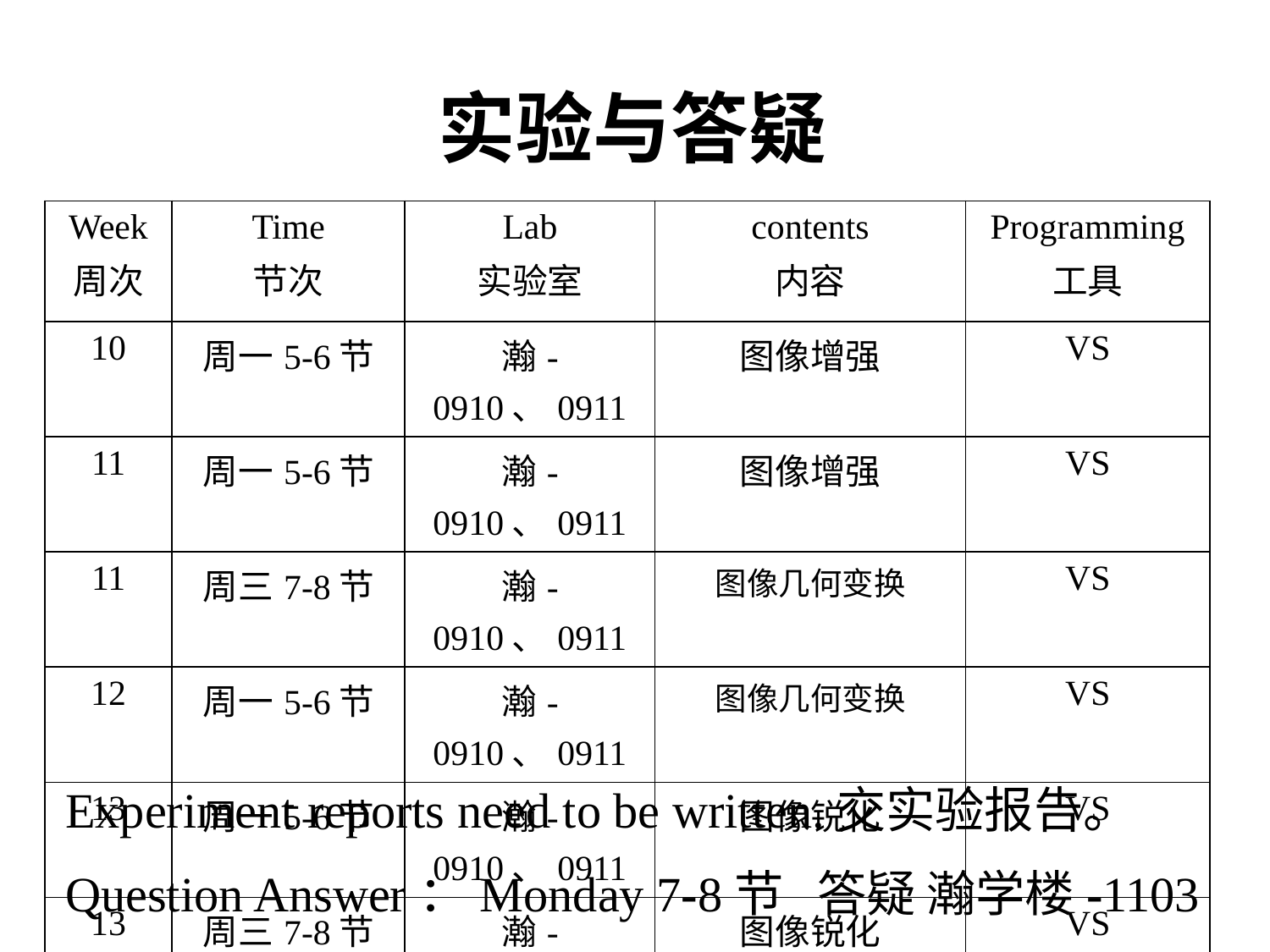

# 实验与答疑
| Week 周次 | Time 节次 | Lab 实验室 | contents 内容 | Programming 工具 |
| --- | --- | --- | --- | --- |
| 10 | 周一5-6节 | 瀚-0910、0911 | 图像增强 | VS |
| 11 | 周一5-6节 | 瀚-0910、0911 | 图像增强 | VS |
| 11 | 周三7-8节 | 瀚-0910、0911 | 图像几何变换 | VS |
| 12 | 周一5-6节 | 瀚-0910、0911 | 图像几何变换 | VS |
| 13 | 周一5-6节 | 瀚-0910、0911 | 图像锐化 | VS |
| 13 | 周三7-8节 | 瀚-0910、0911 | 图像锐化 | VS |
| 15 | 周一5-6节 | 瀚-0910、0911 | 图像压缩 | VS |
| 15 | 周三7-8节 | 瀚-0910、0911 | 图像压缩 | VS |
Experiment reports need to be written.交实验报告。
Question Answer：Monday 7-8节   答疑 瀚学楼-1103